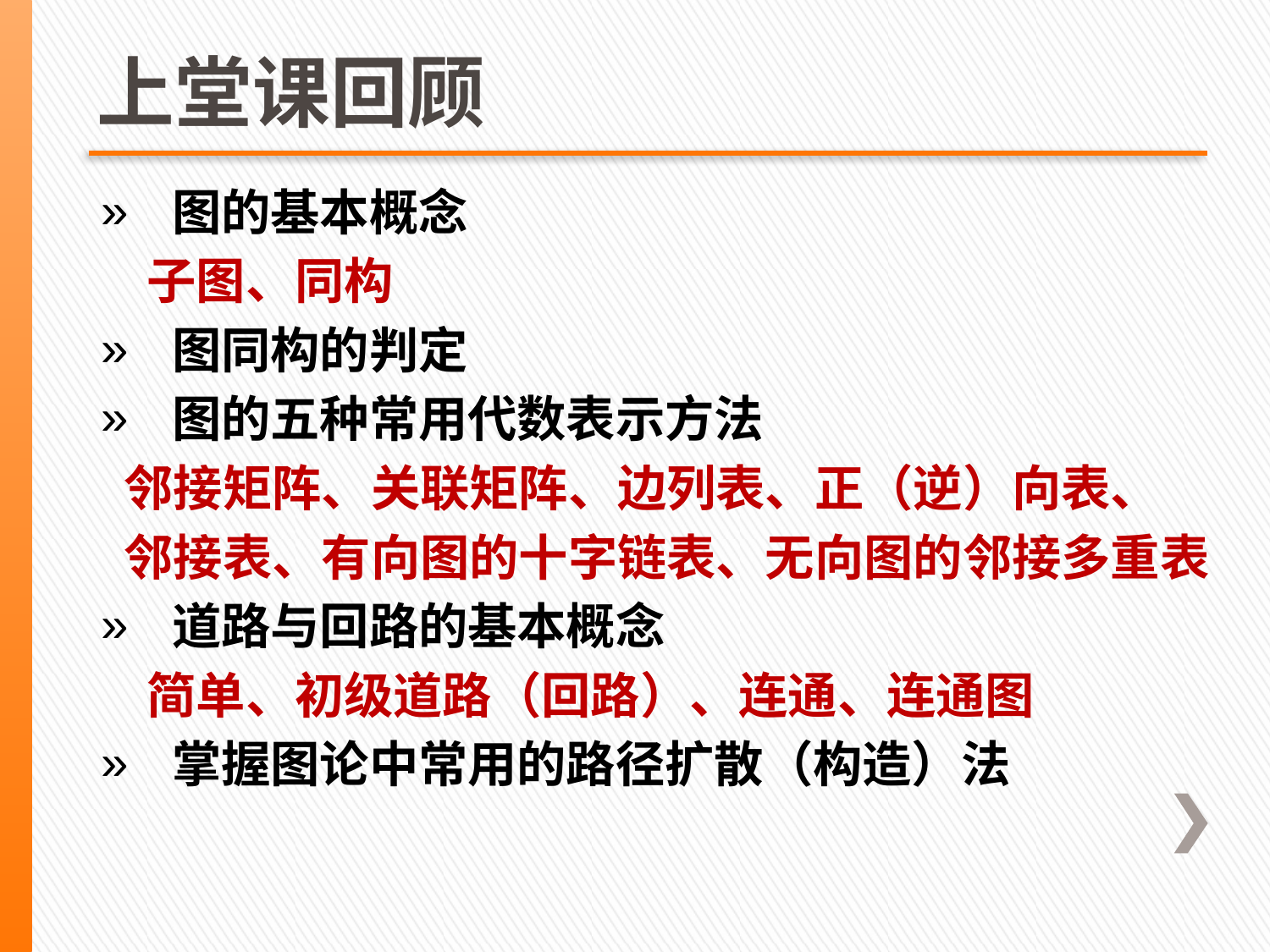

# 上堂课回顾
 图的基本概念
   子图、同构
 图同构的判定
 图的五种常用代数表示方法
 邻接矩阵、关联矩阵、边列表、正（逆）向表、
 邻接表、有向图的十字链表、无向图的邻接多重表
 道路与回路的基本概念
   简单、初级道路（回路）、连通、连通图
 掌握图论中常用的路径扩散（构造）法